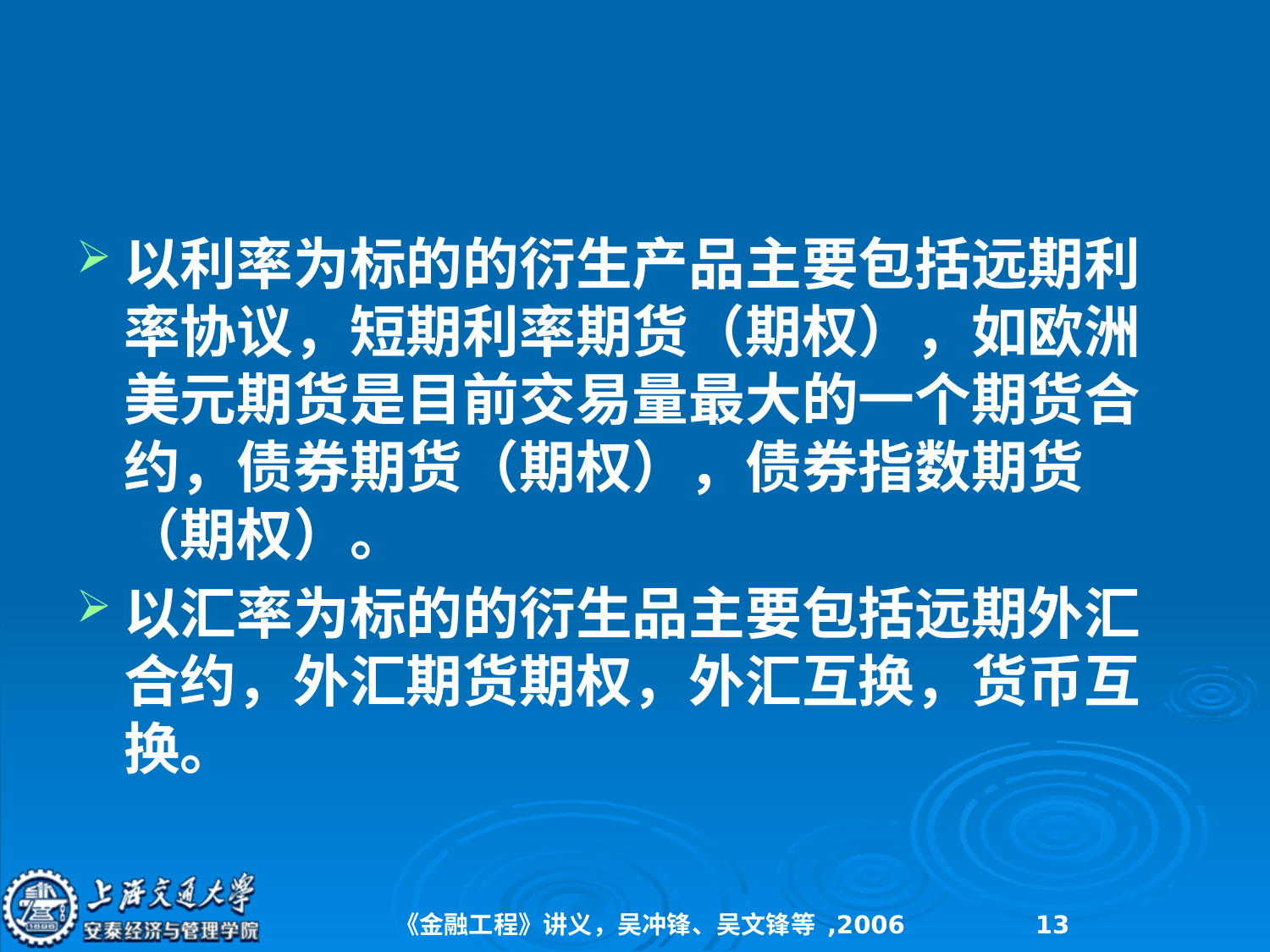

#
以利率为标的的衍生产品主要包括远期利率协议，短期利率期货（期权），如欧洲美元期货是目前交易量最大的一个期货合约，债券期货（期权），债券指数期货（期权）。
以汇率为标的的衍生品主要包括远期外汇合约，外汇期货期权，外汇互换，货币互换。